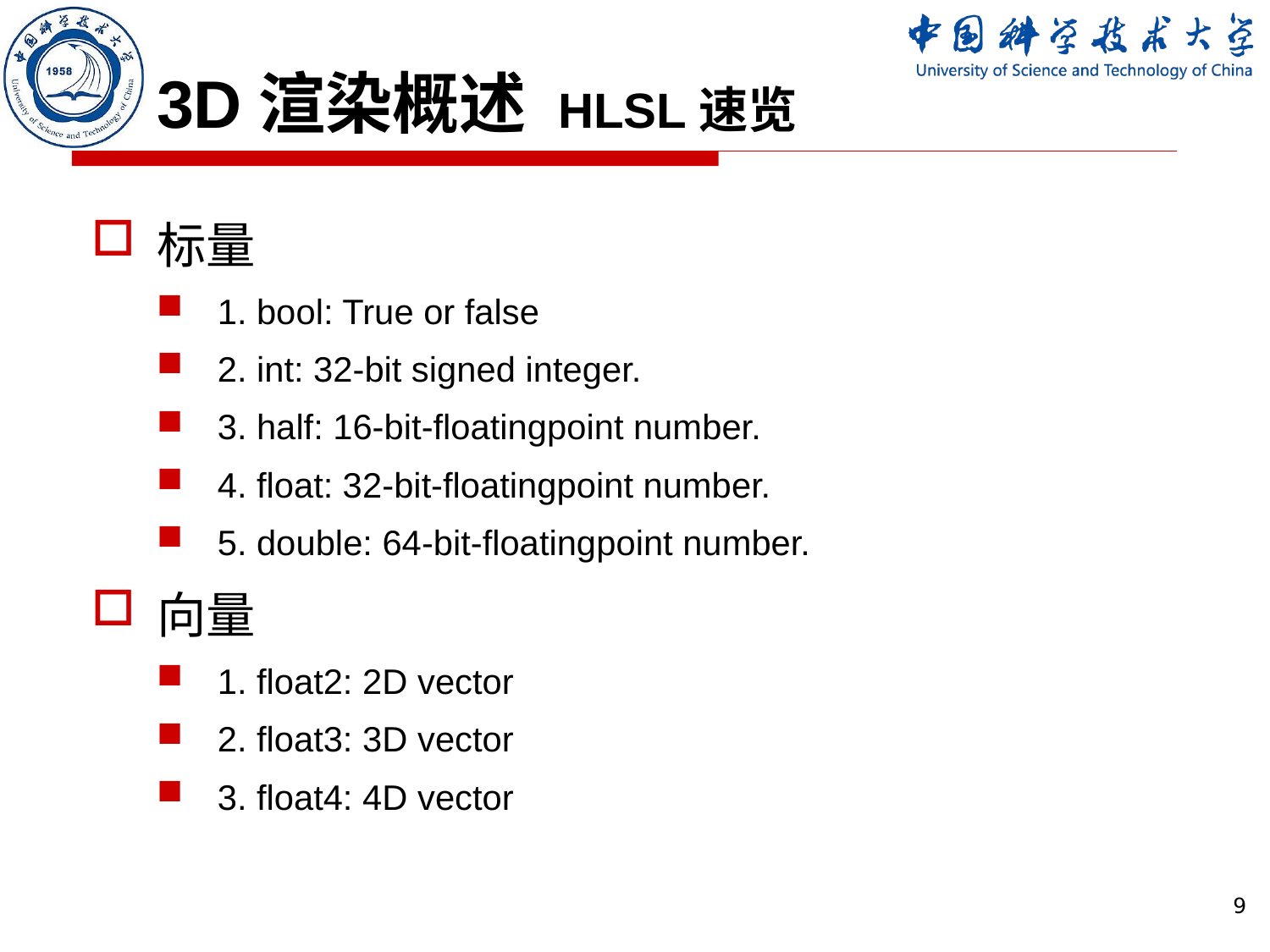

# 3D渲染概述 HLSL速览
标量
1. bool: True or false
2. int: 32-bit signed integer.
3. half: 16-bit-floatingpoint number.
4. float: 32-bit-floatingpoint number.
5. double: 64-bit-floatingpoint number.
向量
1. float2: 2D vector
2. float3: 3D vector
3. float4: 4D vector

9